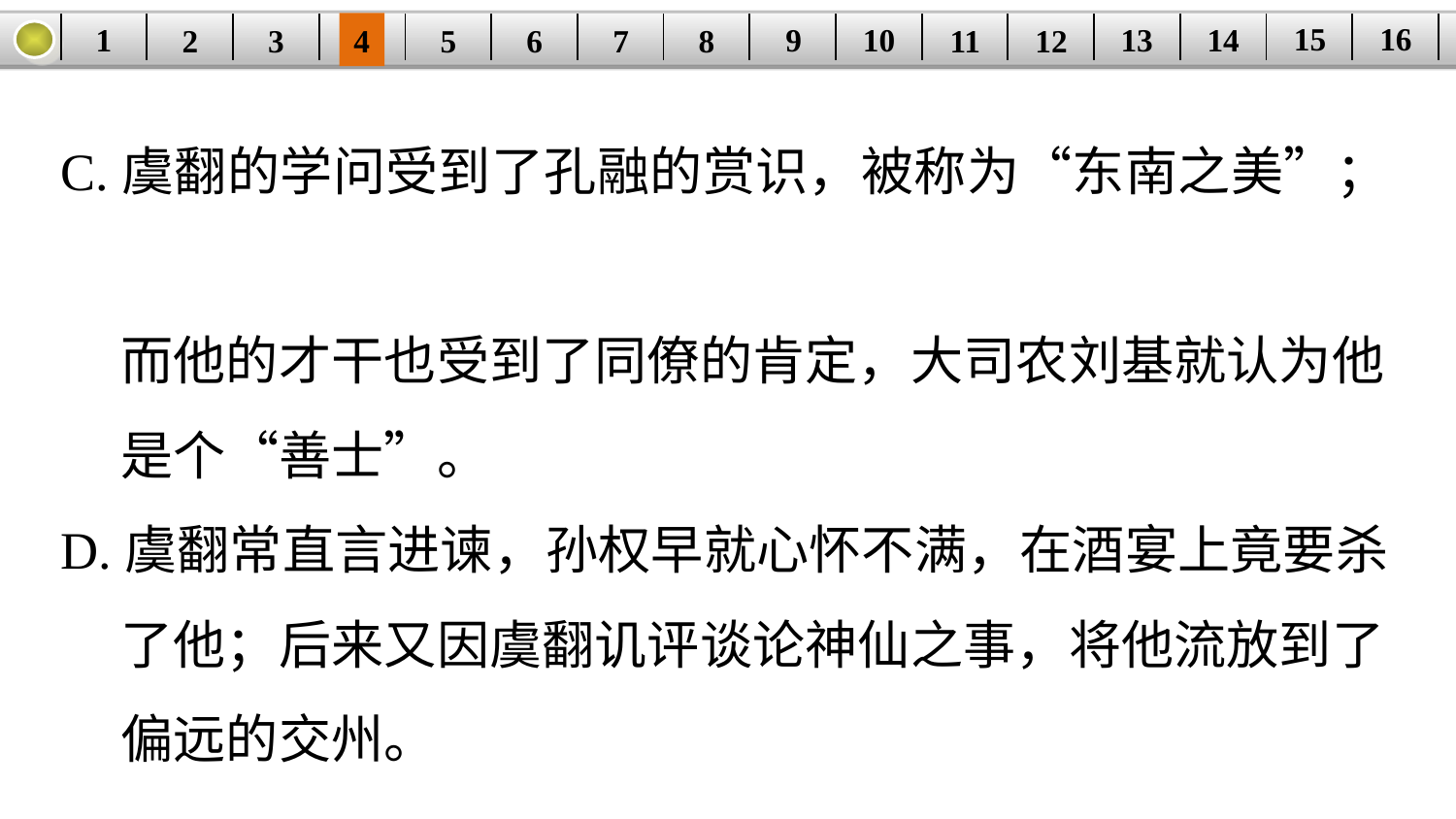

16

15
14
9
10
1
13
3
4
5
6
8
11
2
12
|  |  |  |  |  |  |  |  |  |  |  |  |  |  |  |  |
| --- | --- | --- | --- | --- | --- | --- | --- | --- | --- | --- | --- | --- | --- | --- | --- |
7

C.虞翻的学问受到了孔融的赏识，被称为“东南之美”；
    而他的才干也受到了同僚的肯定，大司农刘基就认为他
    是个“善士”。
D.虞翻常直言进谏，孙权早就心怀不满，在酒宴上竟要杀
    了他；后来又因虞翻讥评谈论神仙之事，将他流放到了
    偏远的交州。